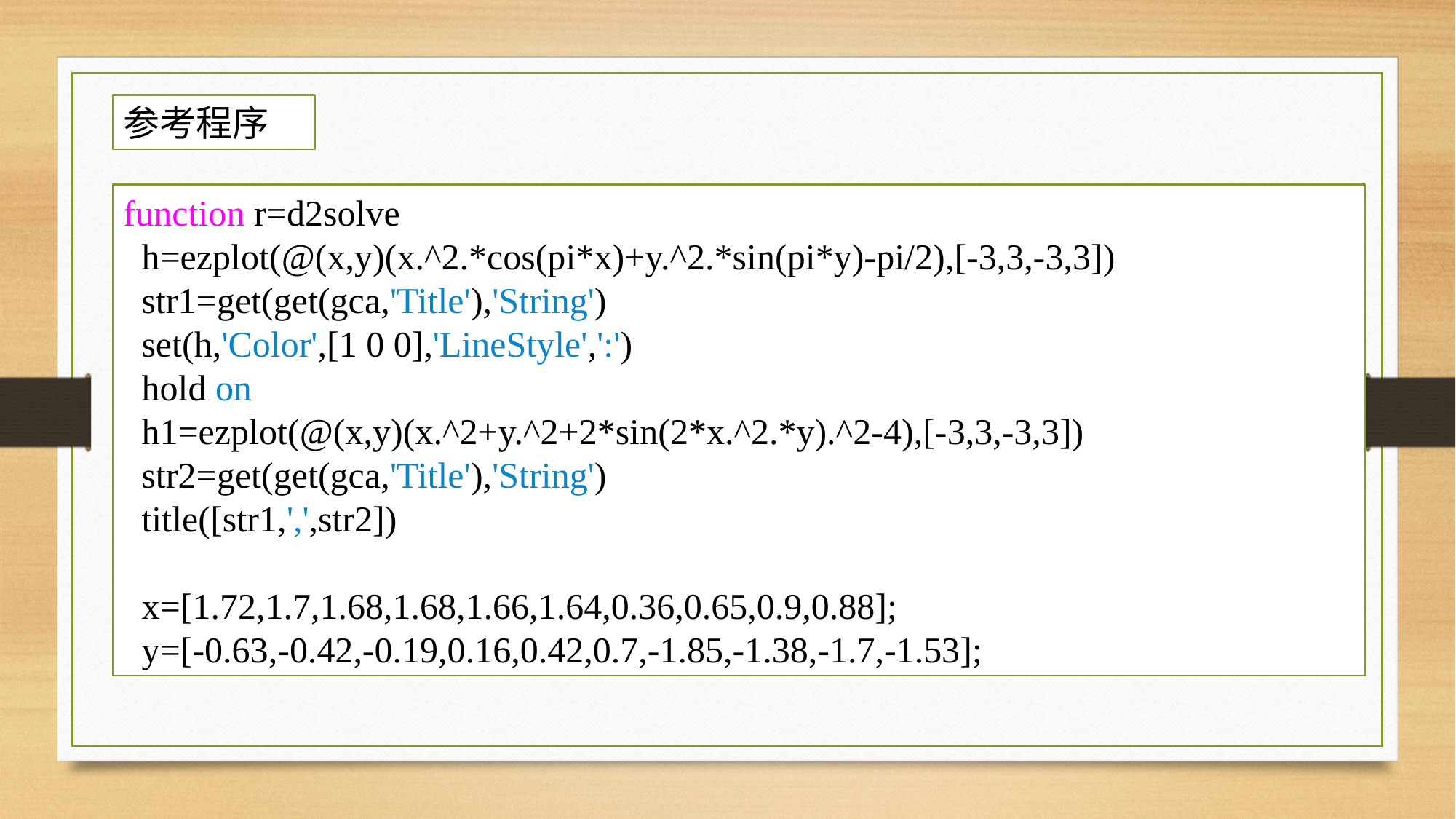

参考程序
function r=d2solve
  h=ezplot(@(x,y)(x.^2.*cos(pi*x)+y.^2.*sin(pi*y)-pi/2),[-3,3,-3,3])
  str1=get(get(gca,'Title'),'String')
  set(h,'Color',[1 0 0],'LineStyle',':')
  hold on
  h1=ezplot(@(x,y)(x.^2+y.^2+2*sin(2*x.^2.*y).^2-4),[-3,3,-3,3])
  str2=get(get(gca,'Title'),'String')
  title([str1,',',str2])

  x=[1.72,1.7,1.68,1.68,1.66,1.64,0.36,0.65,0.9,0.88];
  y=[-0.63,-0.42,-0.19,0.16,0.42,0.7,-1.85,-1.38,-1.7,-1.53];